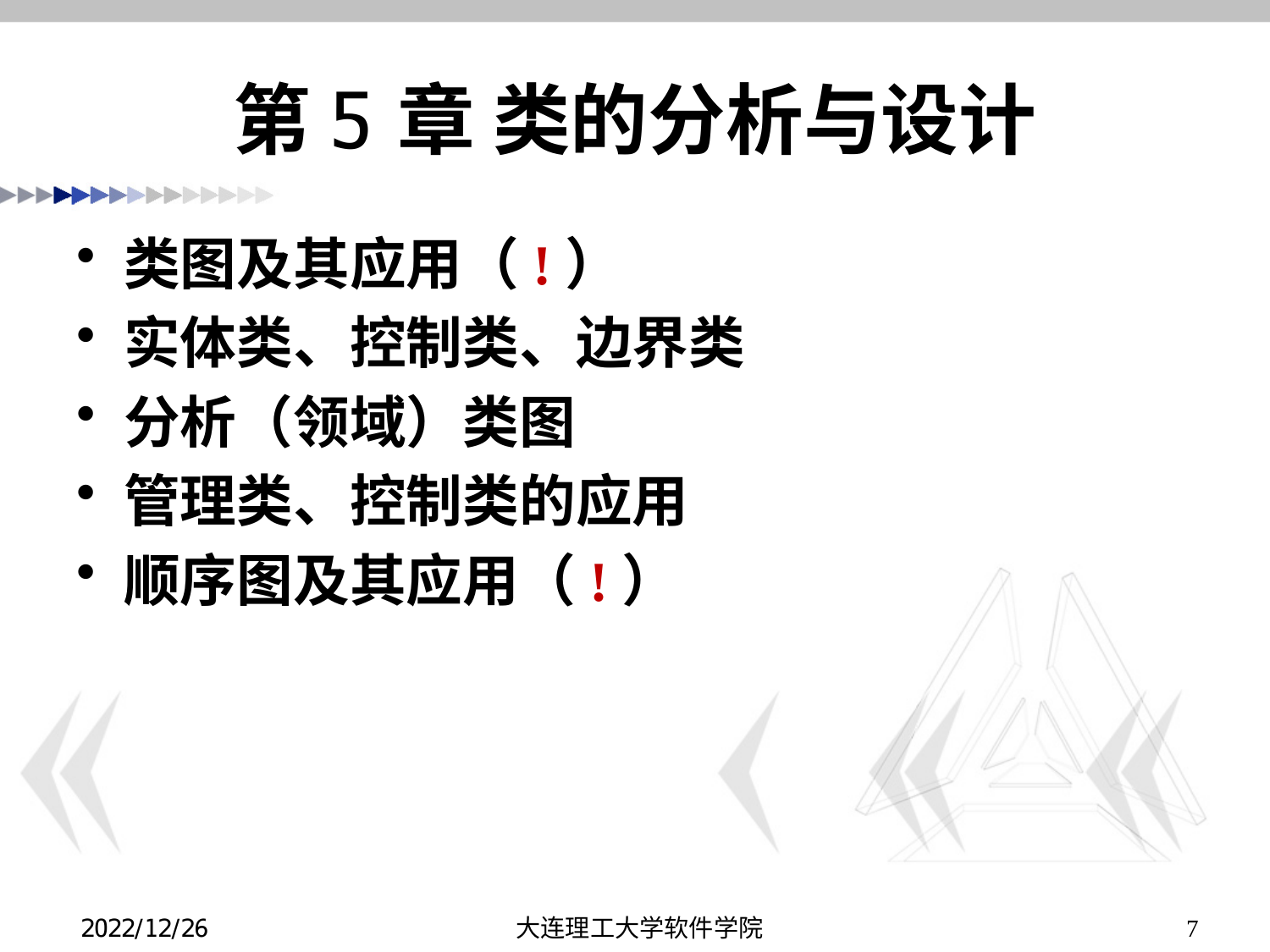

# 第5章 类的分析与设计
类图及其应用（!）
实体类、控制类、边界类
分析（领域）类图
管理类、控制类的应用
顺序图及其应用（!）
2022/12/26
大连理工大学软件学院
7